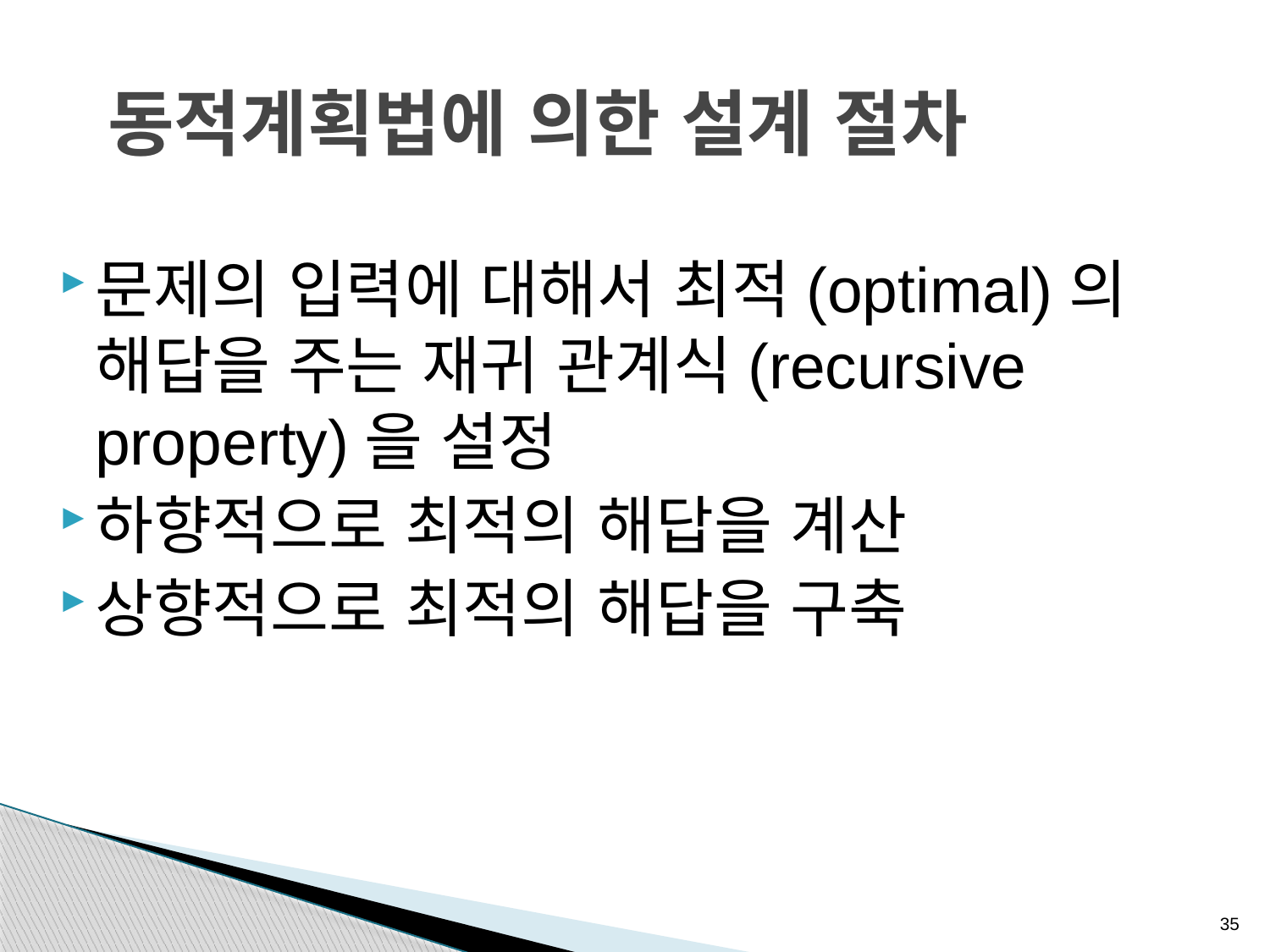

# 동적계획법에 의한 설계 절차
문제의 입력에 대해서 최적(optimal)의 해답을 주는 재귀 관계식(recursive property)을 설정
하향적으로 최적의 해답을 계산
상향적으로 최적의 해답을 구축
35